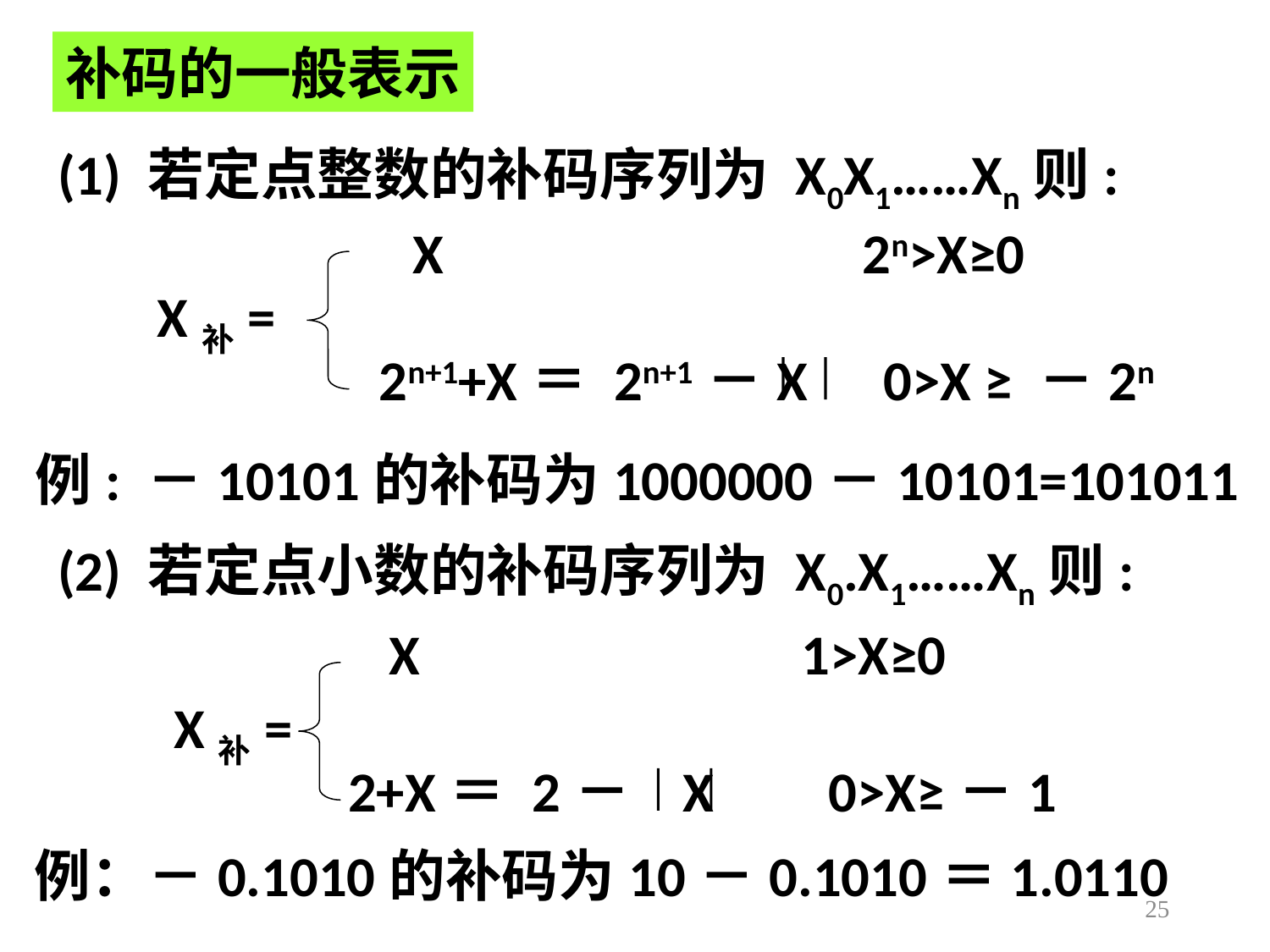

补码的一般表示
(1) 若定点整数的补码序列为 X0X1……Xn则:
 X                                 2n>X≥0

   X补=
 2n+1+X＝ 2n+1－X      0>X ≥ －2n

例: －10101的补码为1000000－10101=101011
(2) 若定点小数的补码序列为 X0.X1……Xn则:
X                              1>X≥0

X补=
2+X＝ 2－   X         0>X≥－1

例：－0.1010的补码为10－0.1010＝1.0110
25